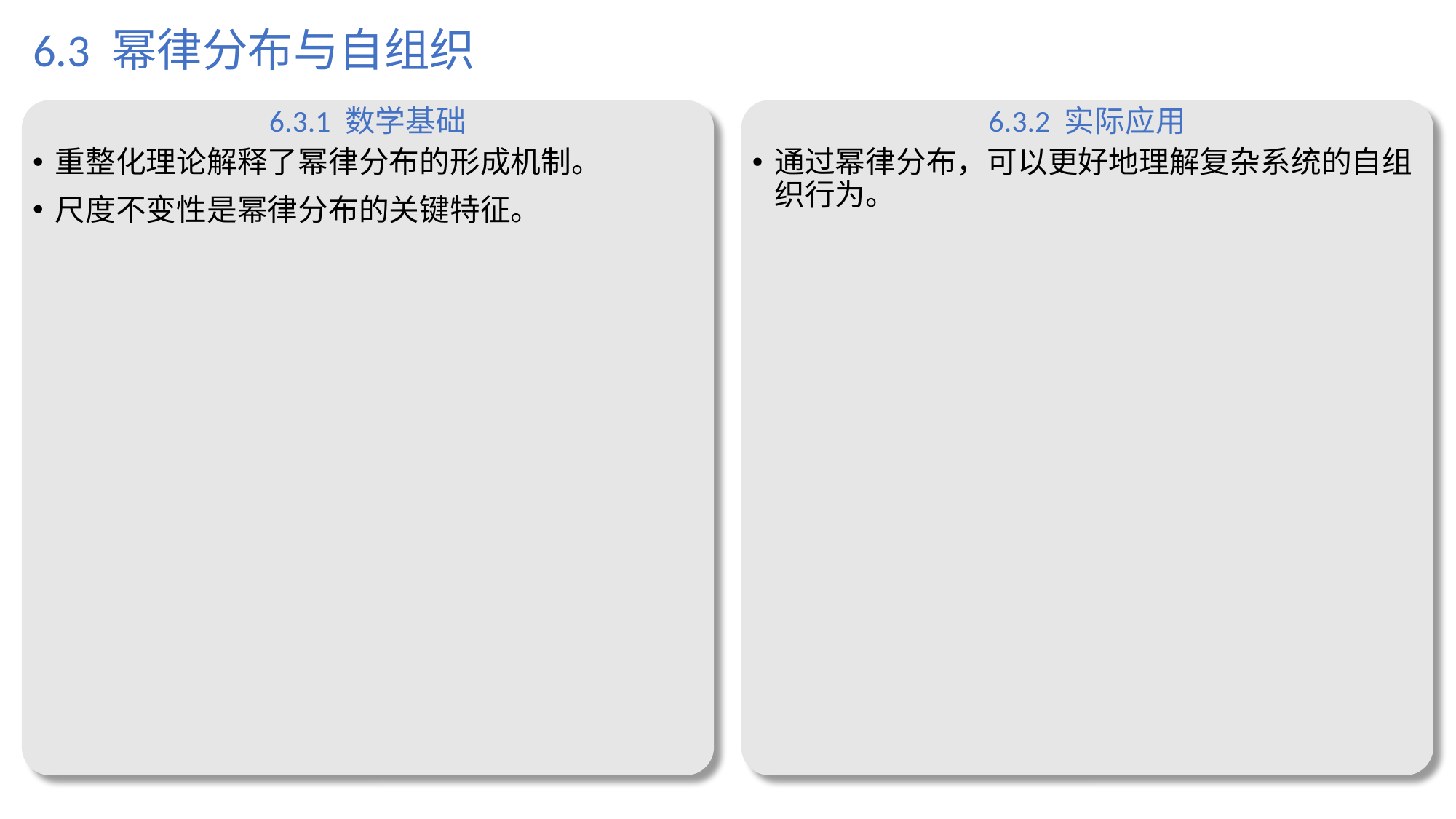

# 6.3 幂律分布与自组织

6.3.1 数学基础

6.3.2 实际应用
重整化理论解释了幂律分布的形成机制。
尺度不变性是幂律分布的关键特征。
通过幂律分布，可以更好地理解复杂系统的自组织行为。